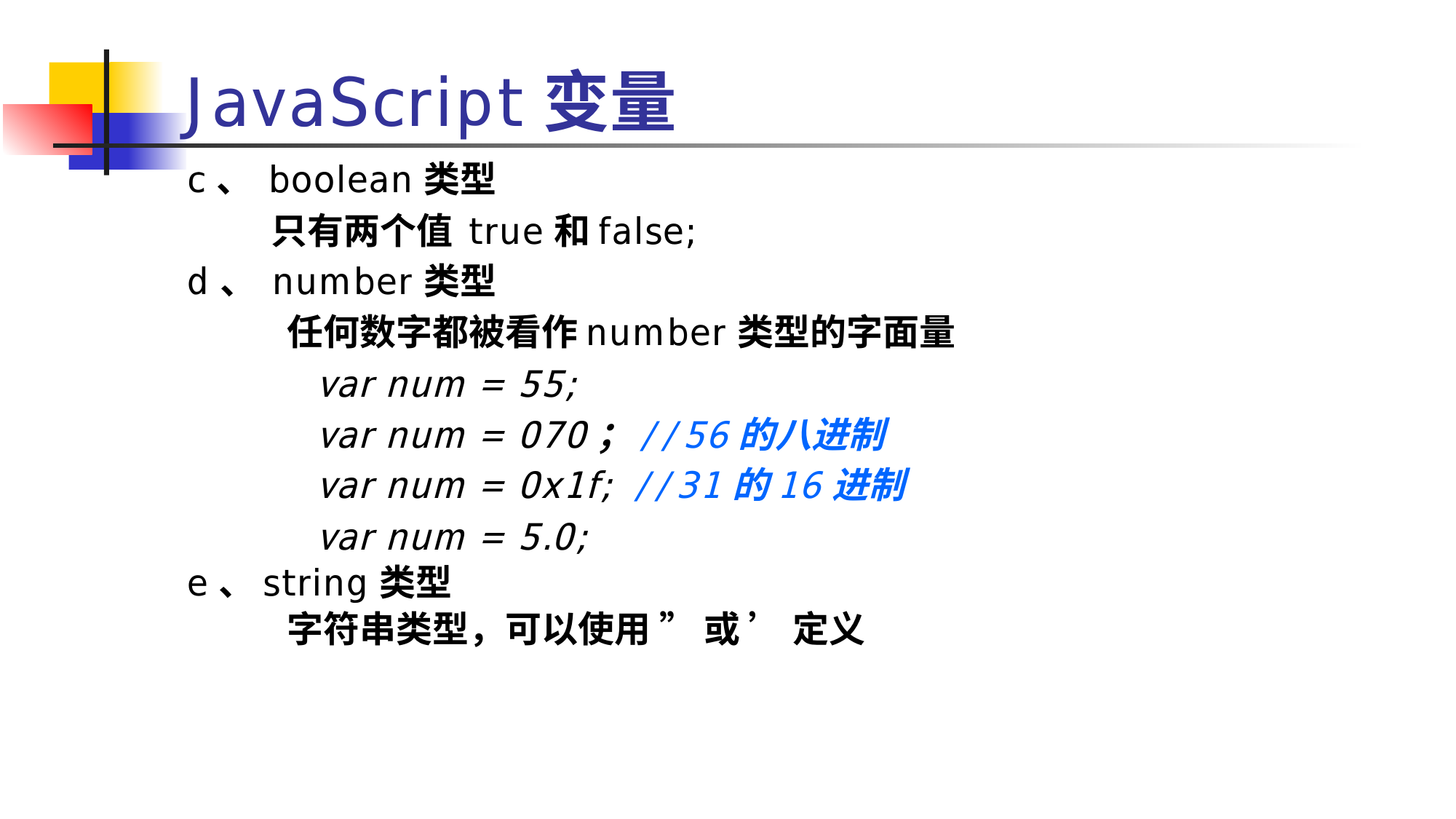

JavaScript变量
c、 boolean类型
         只有两个值 true和false;
d、 number类型
           任何数字都被看作number类型的字面量
            var num = 55;
            var num = 070；//56的八进制
            var num = 0x1f;  //31的16进制
            var num = 5.0;
e、string类型
           字符串类型，可以使用 ” 或 ’ 定义